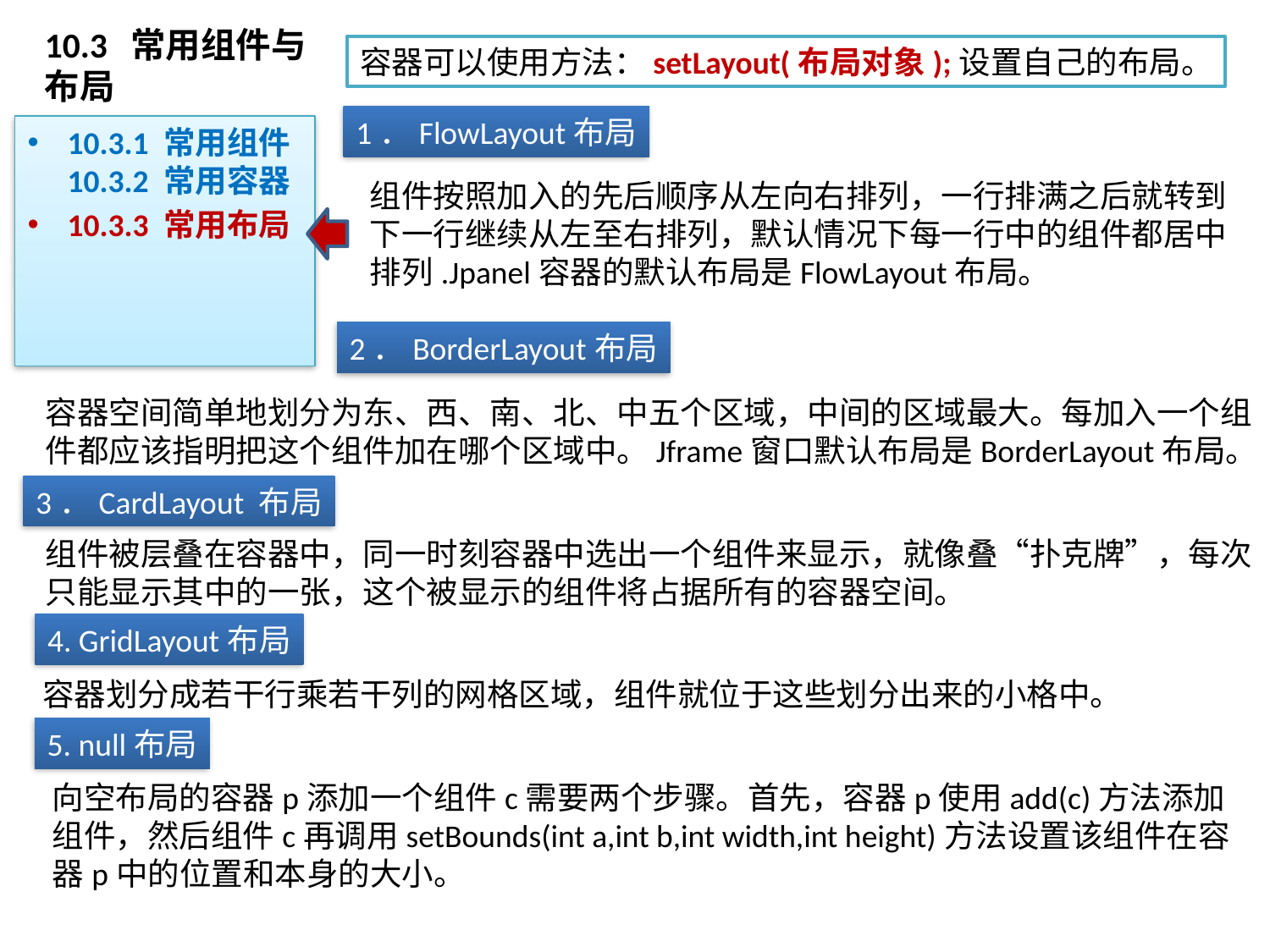

# 10.3  常用组件与布局
容器可以使用方法：setLayout(布局对象);设置自己的布局。
1．FlowLayout布局
10.3.1 常用组件10.3.2 常用容器
10.3.3 常用布局
组件按照加入的先后顺序从左向右排列，一行排满之后就转到下一行继续从左至右排列，默认情况下每一行中的组件都居中排列.Jpanel容器的默认布局是FlowLayout布局。

2．BorderLayout布局
容器空间简单地划分为东、西、南、北、中五个区域，中间的区域最大。每加入一个组件都应该指明把这个组件加在哪个区域中。Jframe窗口默认布局是BorderLayout布局。
3．CardLayout 布局
组件被层叠在容器中，同一时刻容器中选出一个组件来显示，就像叠“扑克牌”，每次只能显示其中的一张，这个被显示的组件将占据所有的容器空间。
4. GridLayout布局
容器划分成若干行乘若干列的网格区域，组件就位于这些划分出来的小格中。
5. null布局
向空布局的容器p添加一个组件c需要两个步骤。首先，容器p使用add(c)方法添加组件，然后组件c再调用setBounds(int a,int b,int width,int height)方法设置该组件在容器p中的位置和本身的大小。